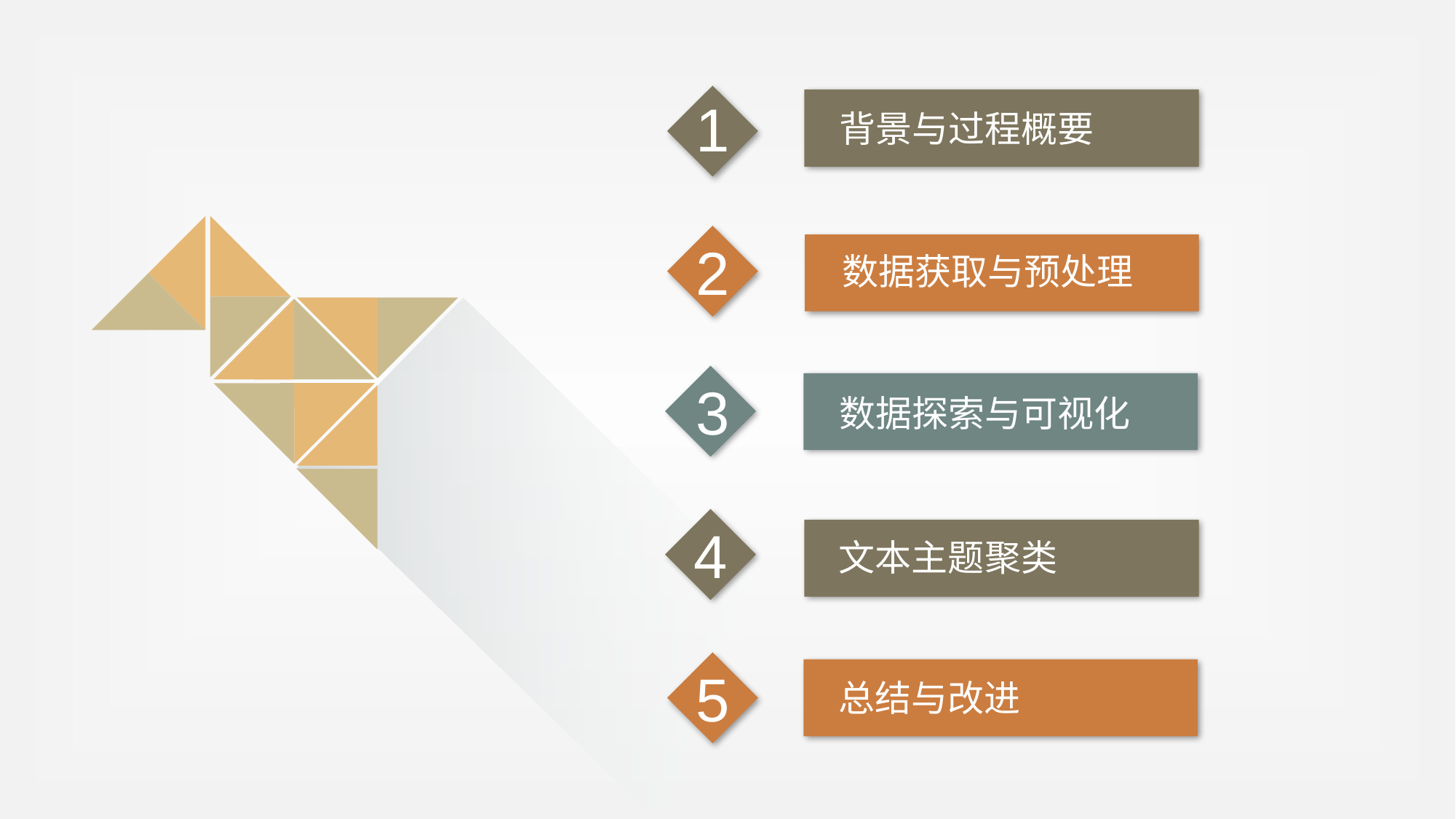

1

2

3

背景与过程概要

数据获取与预处理

数据探索与可视化

4

文本主题聚类

5

总结与改进